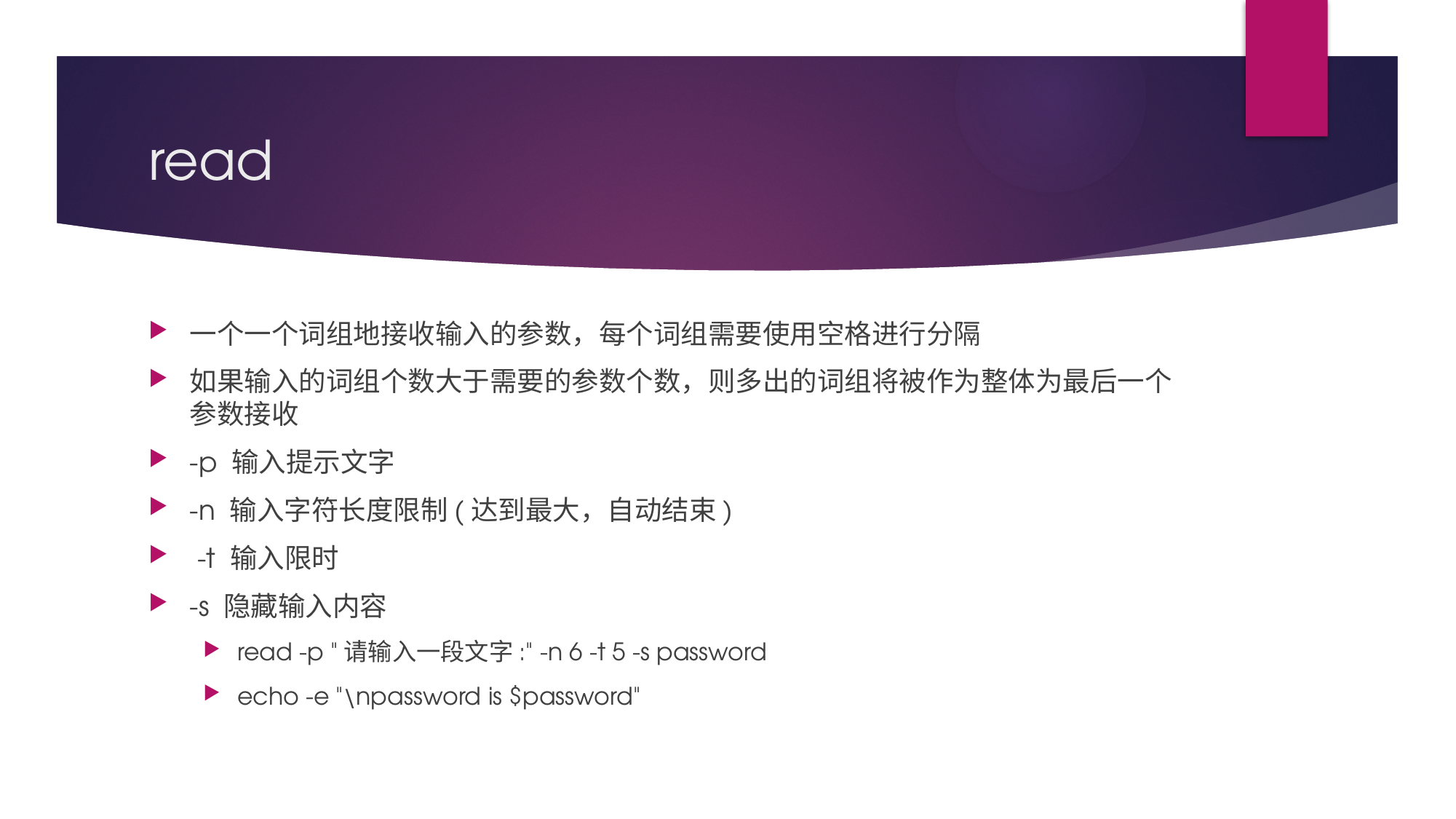

# read
一个一个词组地接收输入的参数，每个词组需要使用空格进行分隔
如果输入的词组个数大于需要的参数个数，则多出的词组将被作为整体为最后一个参数接收
-p 输入提示文字
-n 输入字符长度限制(达到最大，自动结束)
 -t 输入限时
-s 隐藏输入内容
read -p "请输入一段文字:" -n 6 -t 5 -s password
echo -e "\npassword is $password"